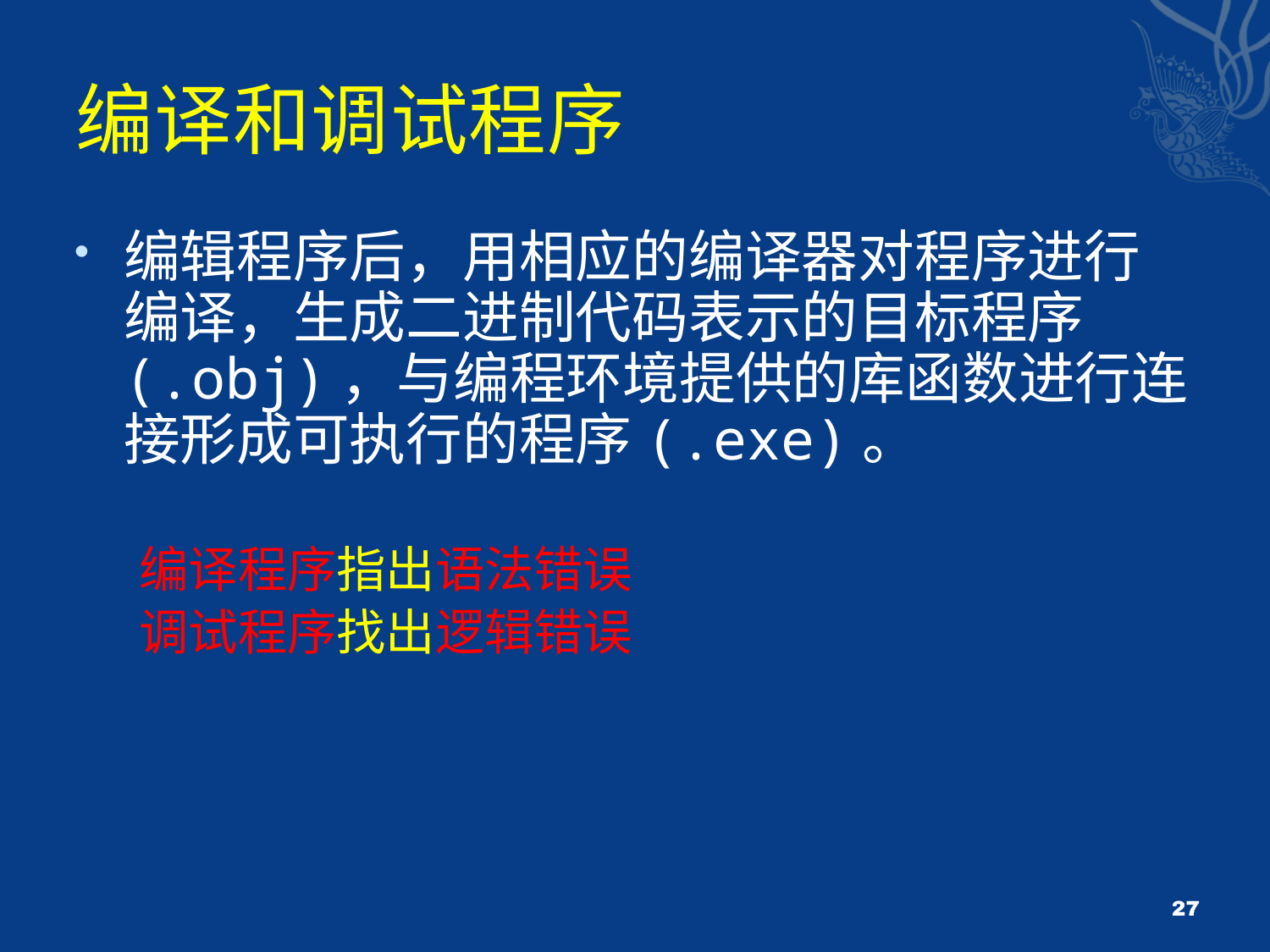

# 编译和调试程序
编辑程序后，用相应的编译器对程序进行编译，生成二进制代码表示的目标程序(.obj)，与编程环境提供的库函数进行连接形成可执行的程序(.exe)。

编译程序指出语法错误
调试程序找出逻辑错误
27